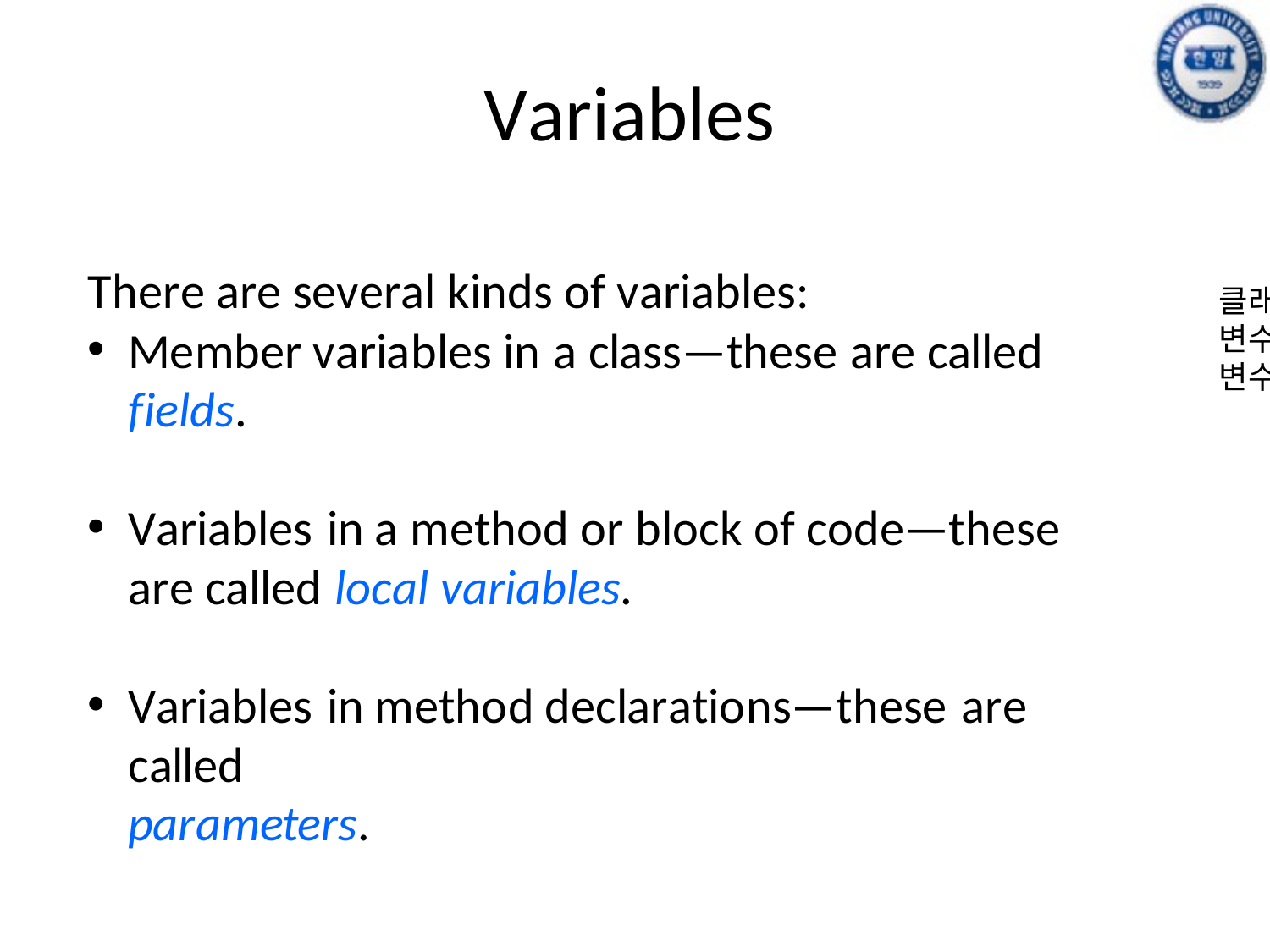

# Variables
There are several kinds of variables:
Member variables in a class—these are called fields.

Variables in a method or block of code—these are called local variables.

Variables in method declarations—these are called
parameters.
클래스 안에서 있는 변수는 인스턴스 변수라고 한다